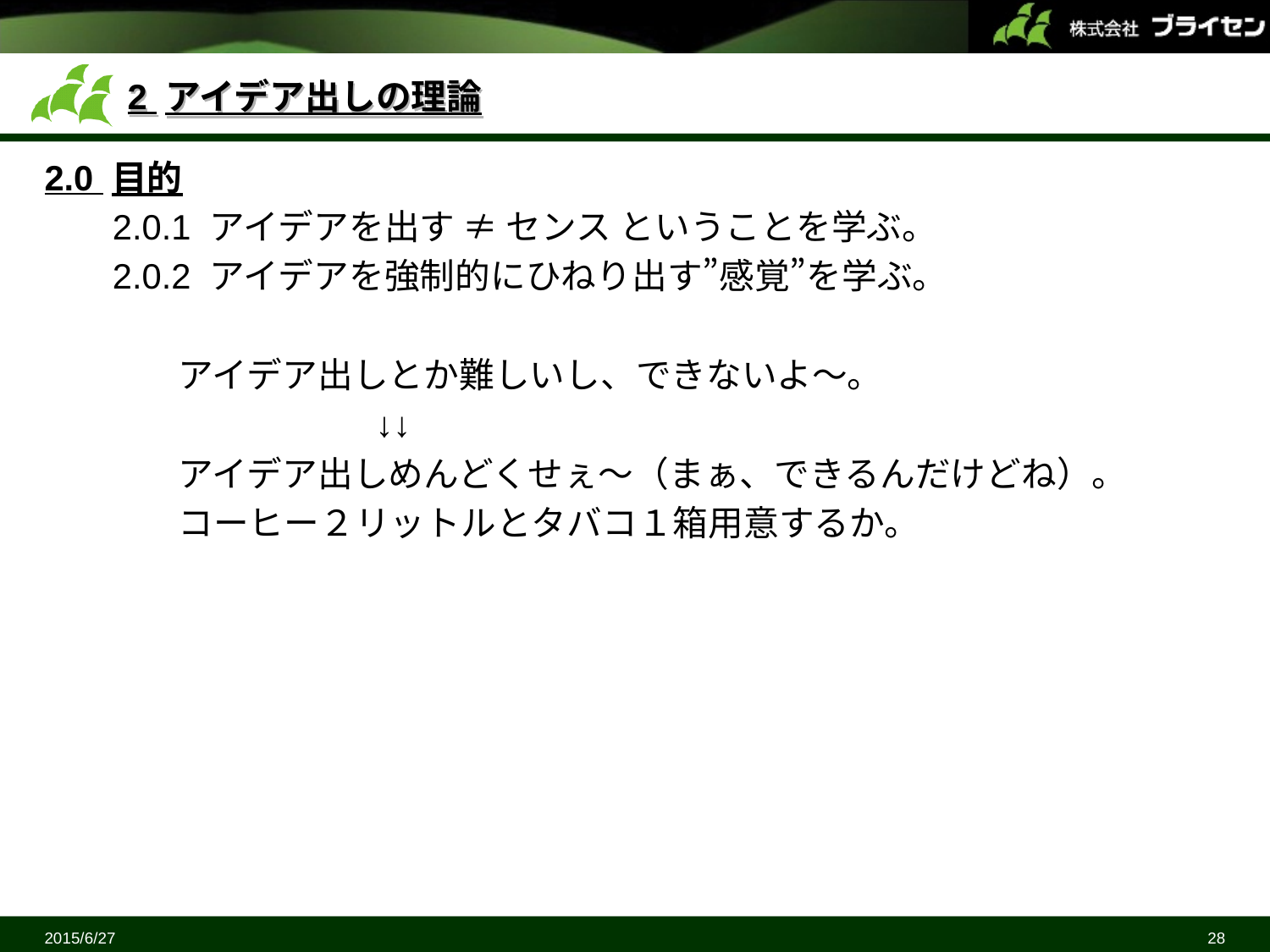

# 2 アイデア出しの理論
2.0 目的
       2.0.1 アイデアを出す ≠ センス ということを学ぶ。
       2.0.2 アイデアを強制的にひねり出す”感覚”を学ぶ。

                アイデア出しとか難しいし、できないよ～。
                                  ↓↓
                アイデア出しめんどくせぇ～（まぁ、できるんだけどね）。
                コーヒー２リットルとタバコ１箱用意するか。
2015/6/27
28